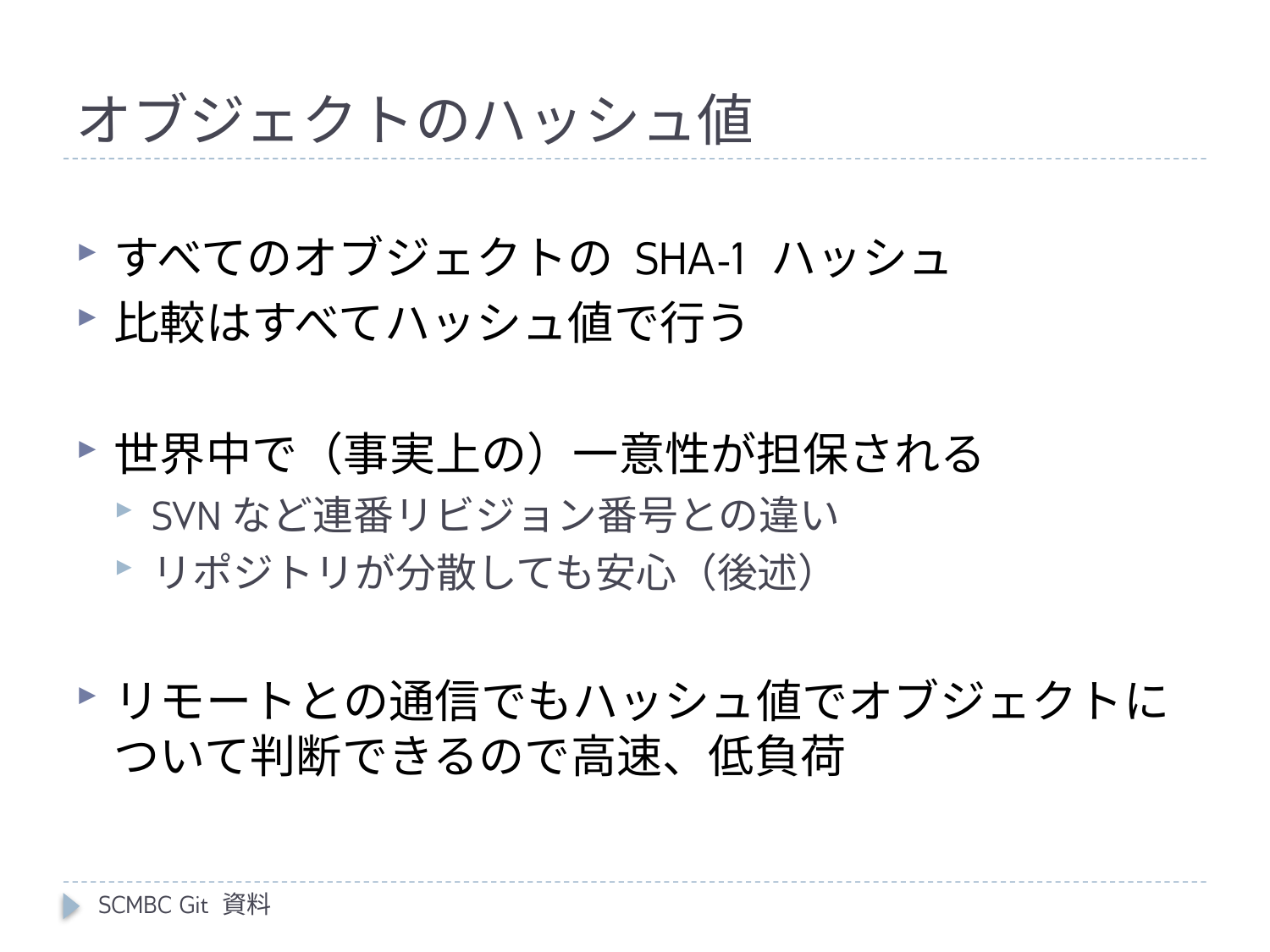

# オブジェクトのハッシュ値
すべてのオブジェクトの SHA-1 ハッシュ
比較はすべてハッシュ値で行う

世界中で（事実上の）一意性が担保される
SVNなど連番リビジョン番号との違い
リポジトリが分散しても安心（後述）

リモートとの通信でもハッシュ値でオブジェクトについて判断できるので高速、低負荷
SCMBC Git 資料